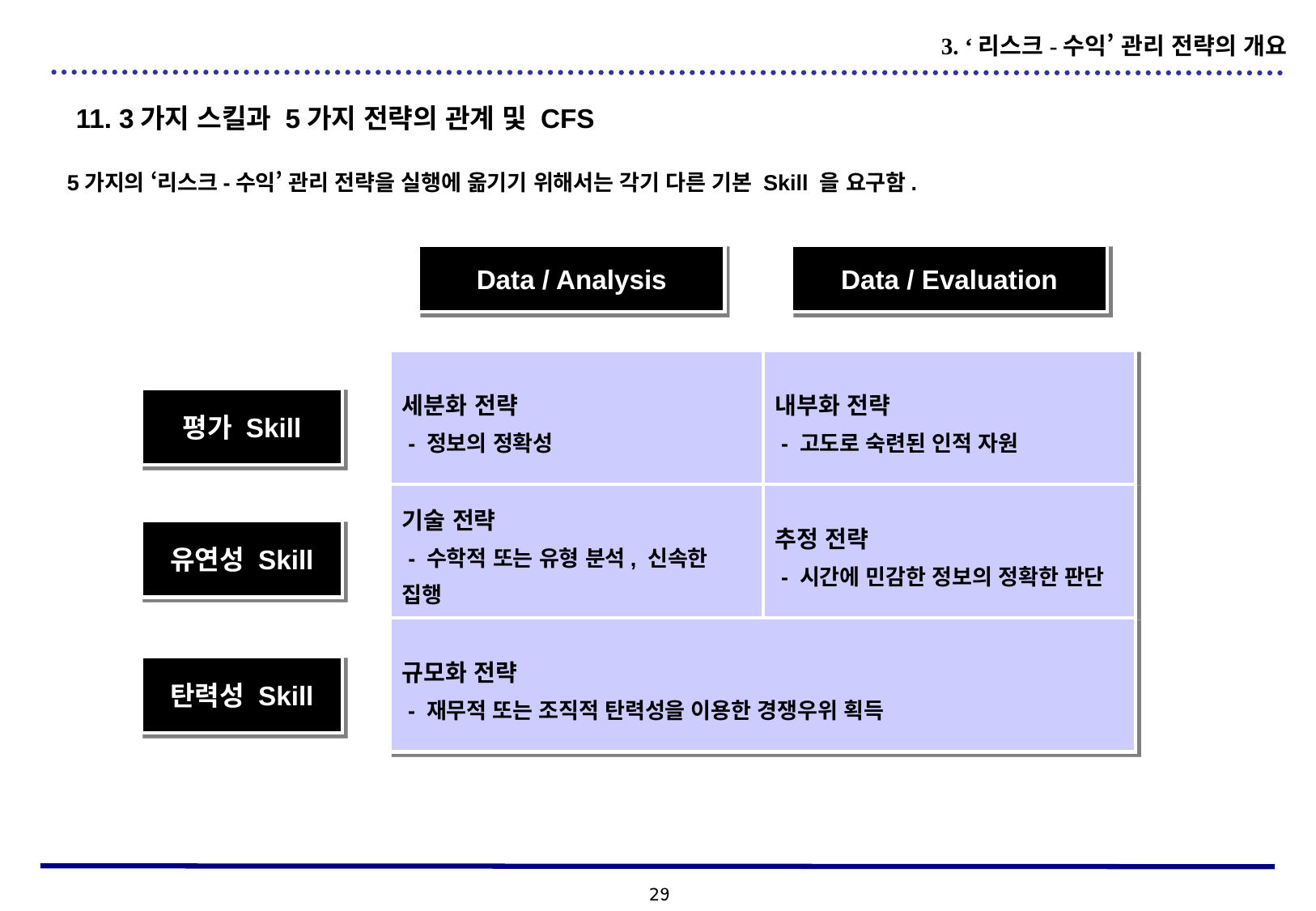

3. ‘리스크-수익’ 관리 전략의 개요
11. 3가지 스킬과 5가지 전략의 관계 및 CFS
5가지의 ‘리스크-수익’ 관리 전략을 실행에 옮기기 위해서는 각기 다른 기본 Skill 을 요구함.
Data / Analysis
Data / Evaluation
세분화 전략
 - 정보의 정확성
내부화 전략
 - 고도로 숙련된 인적 자원
평가 Skill
기술 전략
 - 수학적 또는 유형 분석, 신속한 집행
추정 전략
 - 시간에 민감한 정보의 정확한 판단
유연성 Skill
규모화 전략
 - 재무적 또는 조직적 탄력성을 이용한 경쟁우위 획득
탄력성 Skill